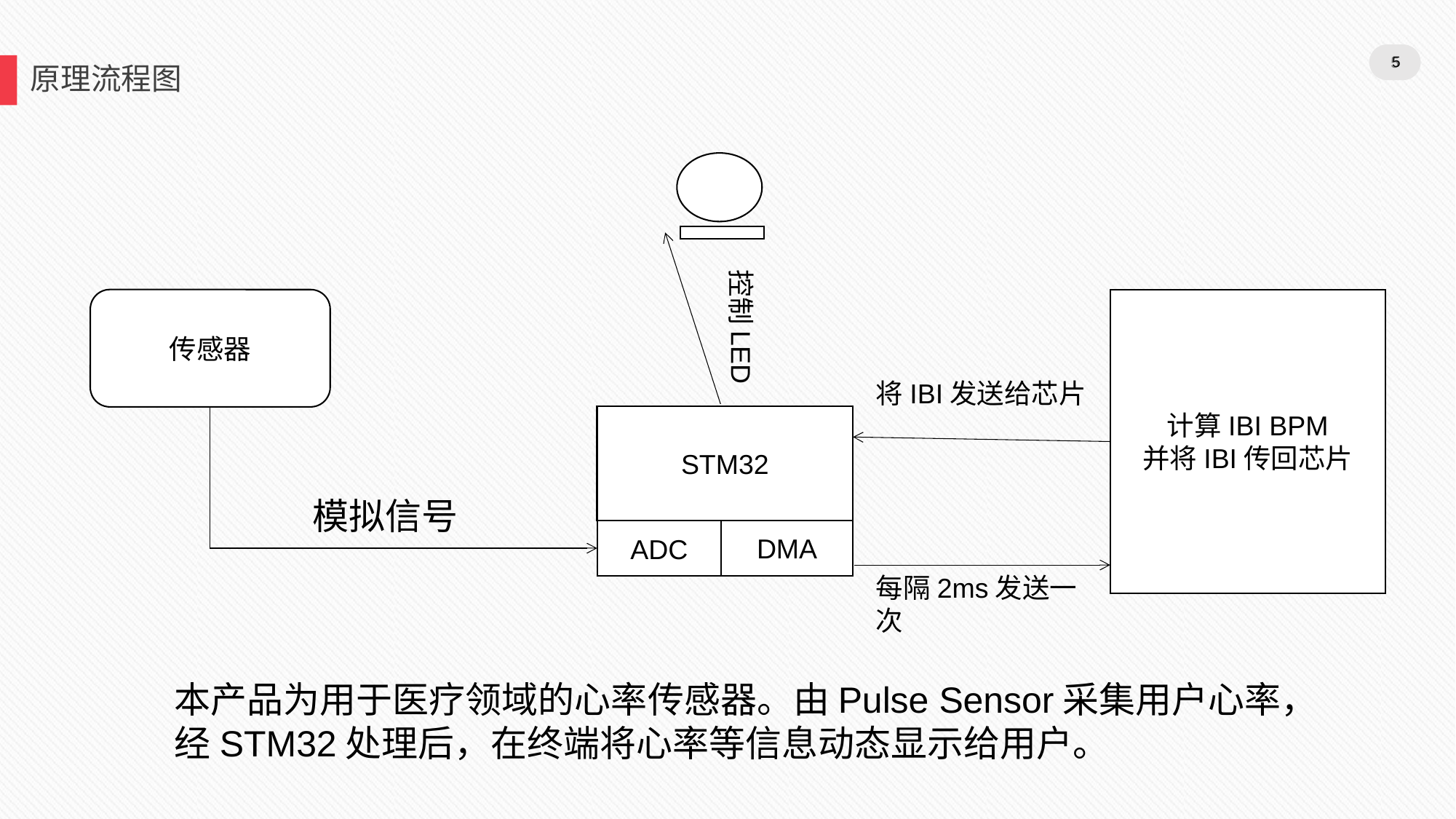

5
5
原理流程图

控制LED
传感器
计算IBI BPM
并将IBI传回芯片
将IBI发送给芯片
STM32
模拟信号

ADC
DMA
每隔2ms发送一次
本产品为用于医疗领域的心率传感器。由Pulse Sensor采集用户心率，经STM32处理后，在终端将心率等信息动态显示给用户。